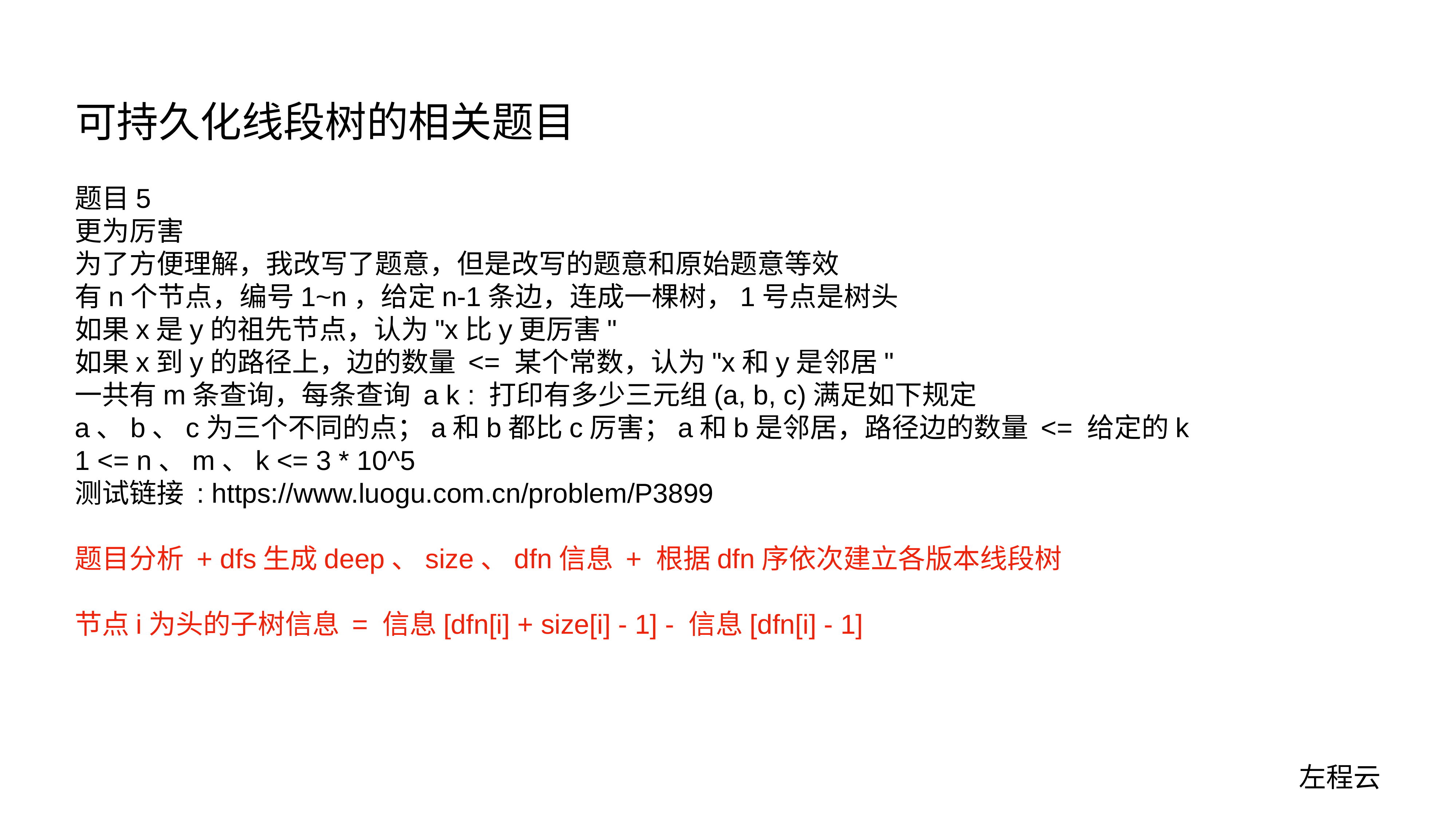

# 可持久化线段树的相关题目
题目5
更为厉害
为了方便理解，我改写了题意，但是改写的题意和原始题意等效
有n个节点，编号1~n，给定n-1条边，连成一棵树，1号点是树头
如果x是y的祖先节点，认为"x比y更厉害"
如果x到y的路径上，边的数量 <= 某个常数，认为"x和y是邻居"
一共有m条查询，每条查询 a k : 打印有多少三元组(a, b, c)满足如下规定
a、b、c为三个不同的点；a和b都比c厉害；a和b是邻居，路径边的数量 <= 给定的k
1 <= n、m、k <= 3 * 10^5
测试链接 : https://www.luogu.com.cn/problem/P3899

题目分析 + dfs生成deep、size、dfn信息 + 根据dfn序依次建立各版本线段树

节点i为头的子树信息 = 信息[dfn[i] + size[i] - 1] - 信息[dfn[i] - 1]
左程云